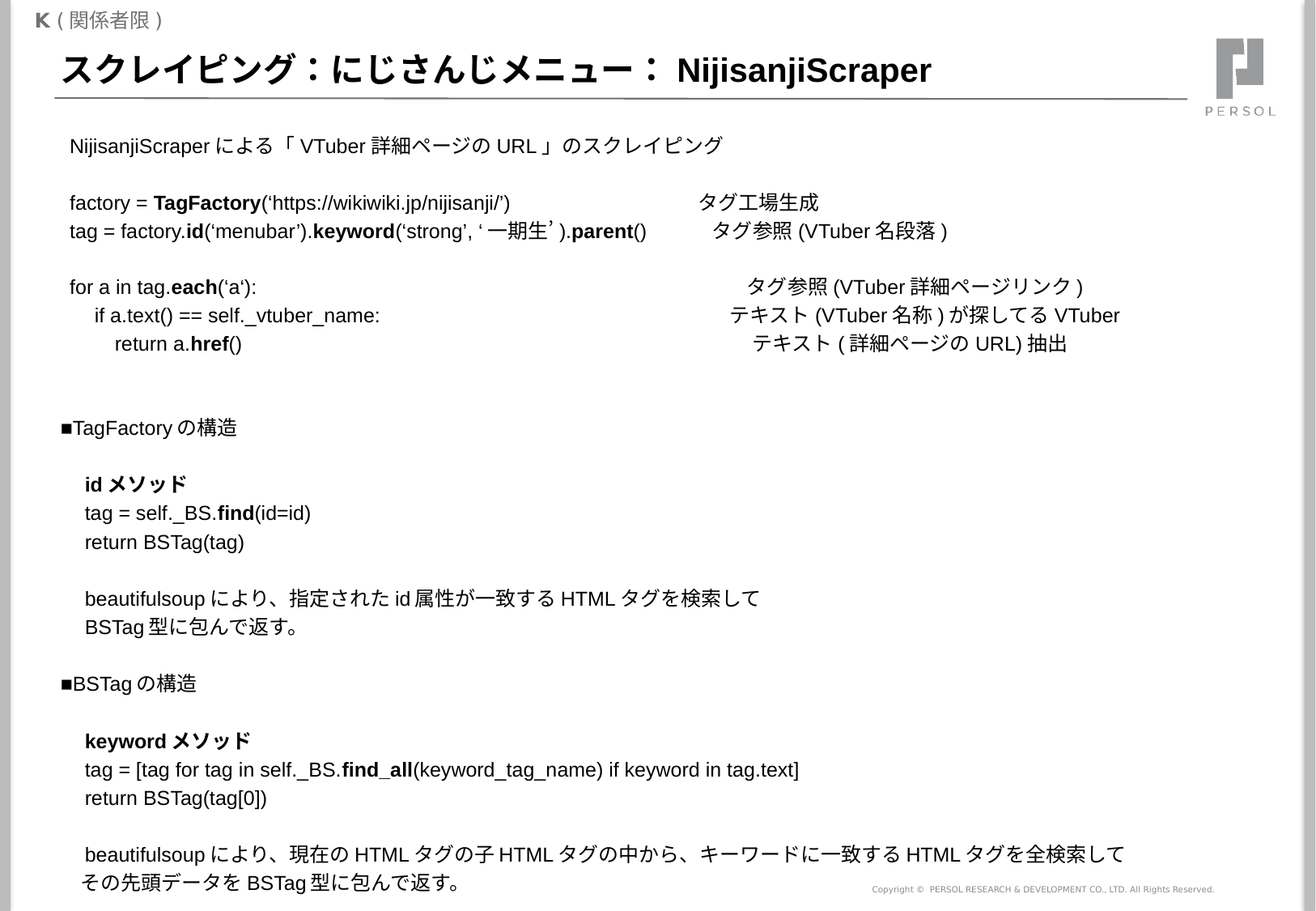

# スクレイピング：にじさんじメニュー：NijisanjiScraper
NijisanjiScraperによる「VTuber詳細ページのURL」のスクレイピング

factory = TagFactory(‘https://wikiwiki.jp/nijisanji/’)　　　　　　　　　タグ工場生成
tag = factory.id(‘menubar’).keyword(‘strong’, ‘一期生’).parent()　　　タグ参照(VTuber名段落)

for a in tag.each(‘a‘):　　　　　　　　　　　　　　　　　　　　　　　　タグ参照(VTuber詳細ページリンク)
　if a.text() == self._vtuber_name:　　　　　　　　　　　　　　　　　テキスト(VTuber名称)が探してるVTuber
　　return a.href()　　　　　　　　　　　　　　　　　　　　　　　　　テキスト(詳細ページのURL)抽出
■TagFactoryの構造

　idメソッド
　tag = self._BS.find(id=id)
　return BSTag(tag)

　beautifulsoupにより、指定されたid属性が一致するHTMLタグを検索して
　BSTag型に包んで返す。

■BSTagの構造

　keywordメソッド
　tag = [tag for tag in self._BS.find_all(keyword_tag_name) if keyword in tag.text]
　return BSTag(tag[0])

　beautifulsoupにより、現在のHTMLタグの子HTMLタグの中から、キーワードに一致するHTMLタグを全検索して
　その先頭データをBSTag型に包んで返す。